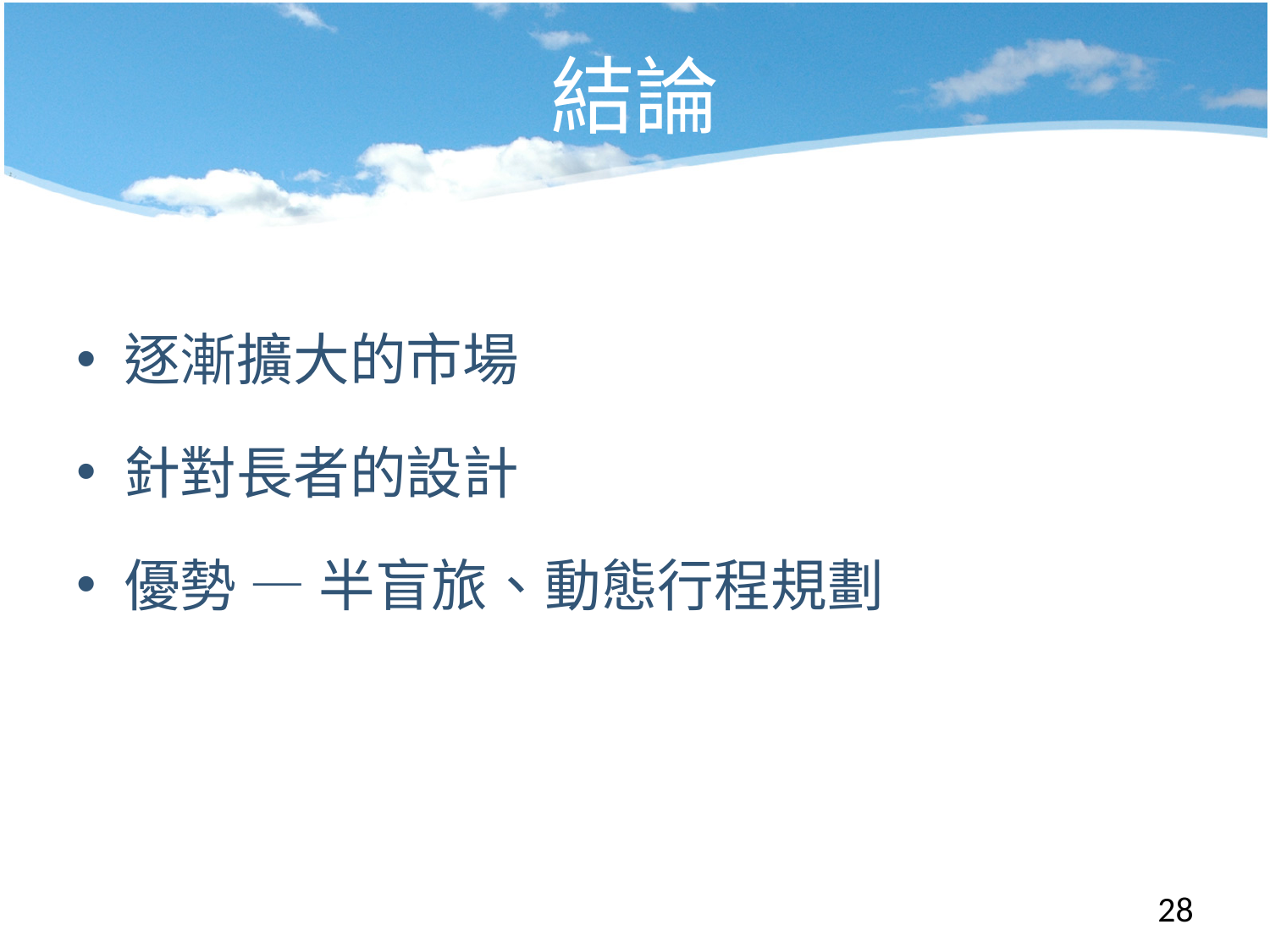

# 結論
逐漸擴大的市場
針對長者的設計
優勢 — 半盲旅、動態行程規劃

28